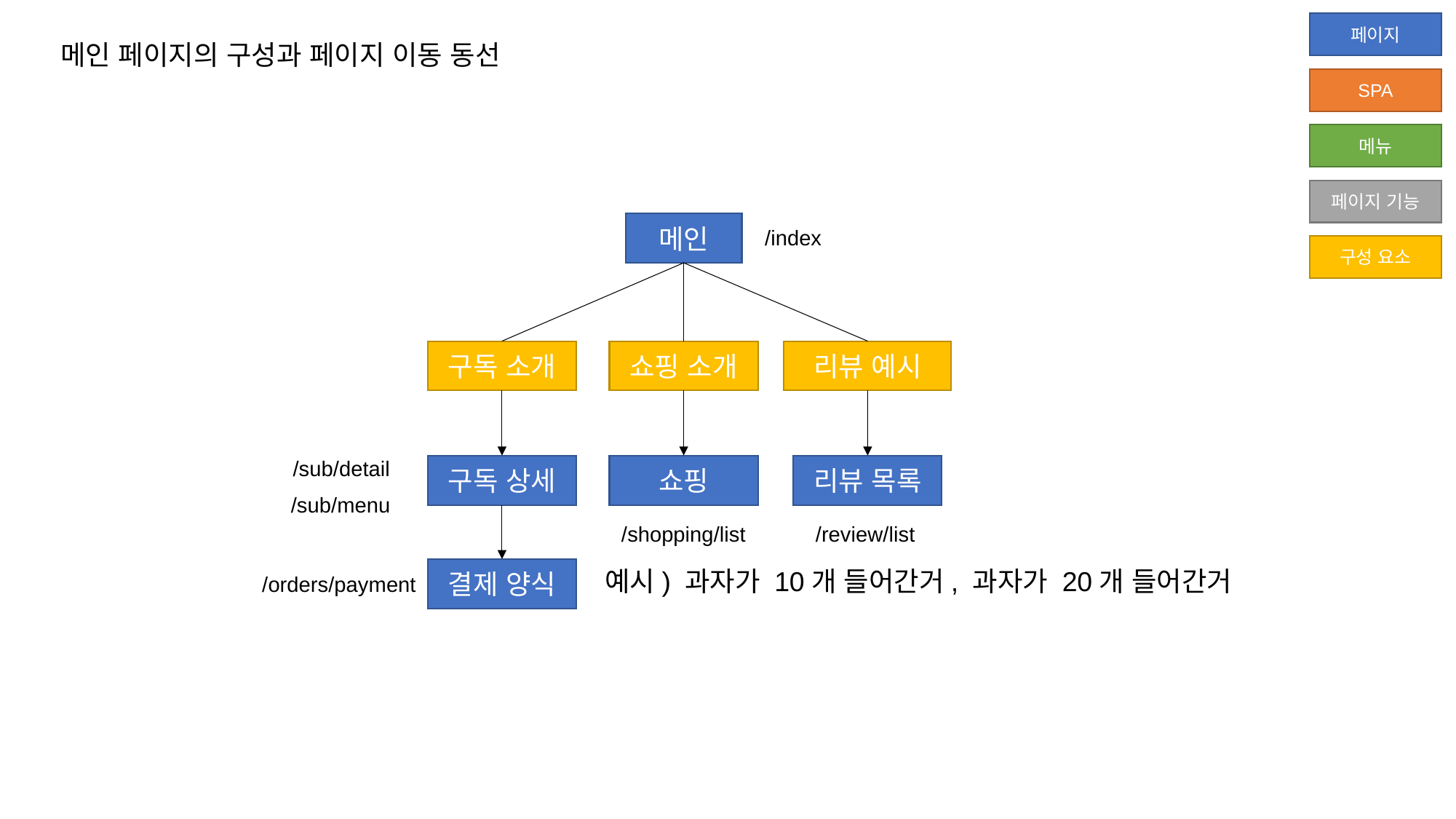

메인 페이지의 구성과 페이지 이동 동선
메인
/index
구독 소개
리뷰 예시
쇼핑 소개
/sub/detail
구독 상세
쇼핑
리뷰 목록
/sub/menu
/shopping/list
/review/list
결제 양식
예시) 과자가 10개 들어간거, 과자가 20개 들어간거
/orders/payment